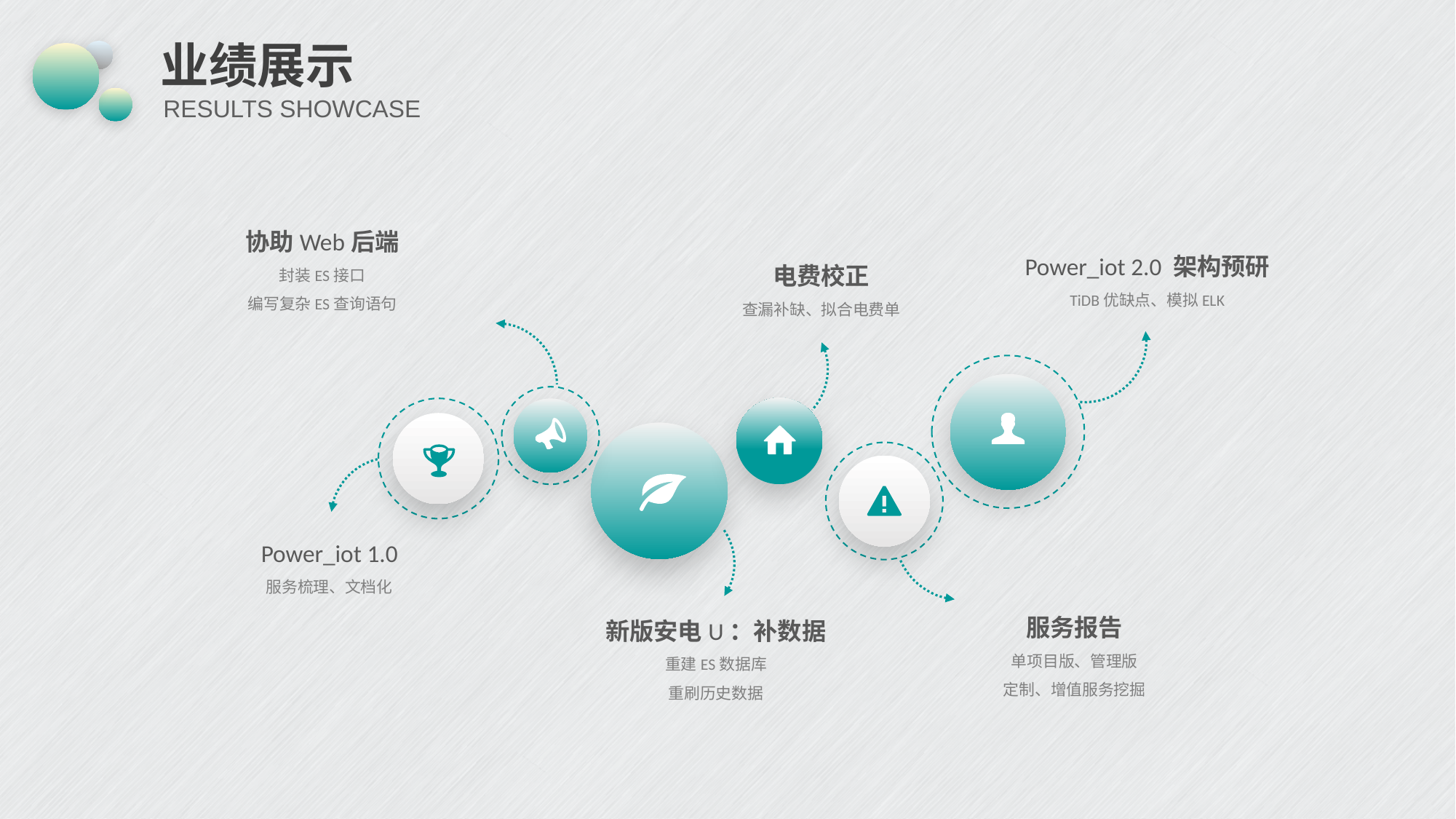

# 业绩展示
RESULTS SHOWCASE
协助Web后端
封装ES接口
编写复杂ES查询语句
Power_iot 2.0 架构预研
TiDB优缺点、模拟ELK
电费校正
查漏补缺、拟合电费单

Power_iot 1.0
服务梳理、文档化
服务报告
单项目版、管理版
定制、增值服务挖掘
新版安电U：补数据
重建ES数据库
重刷历史数据